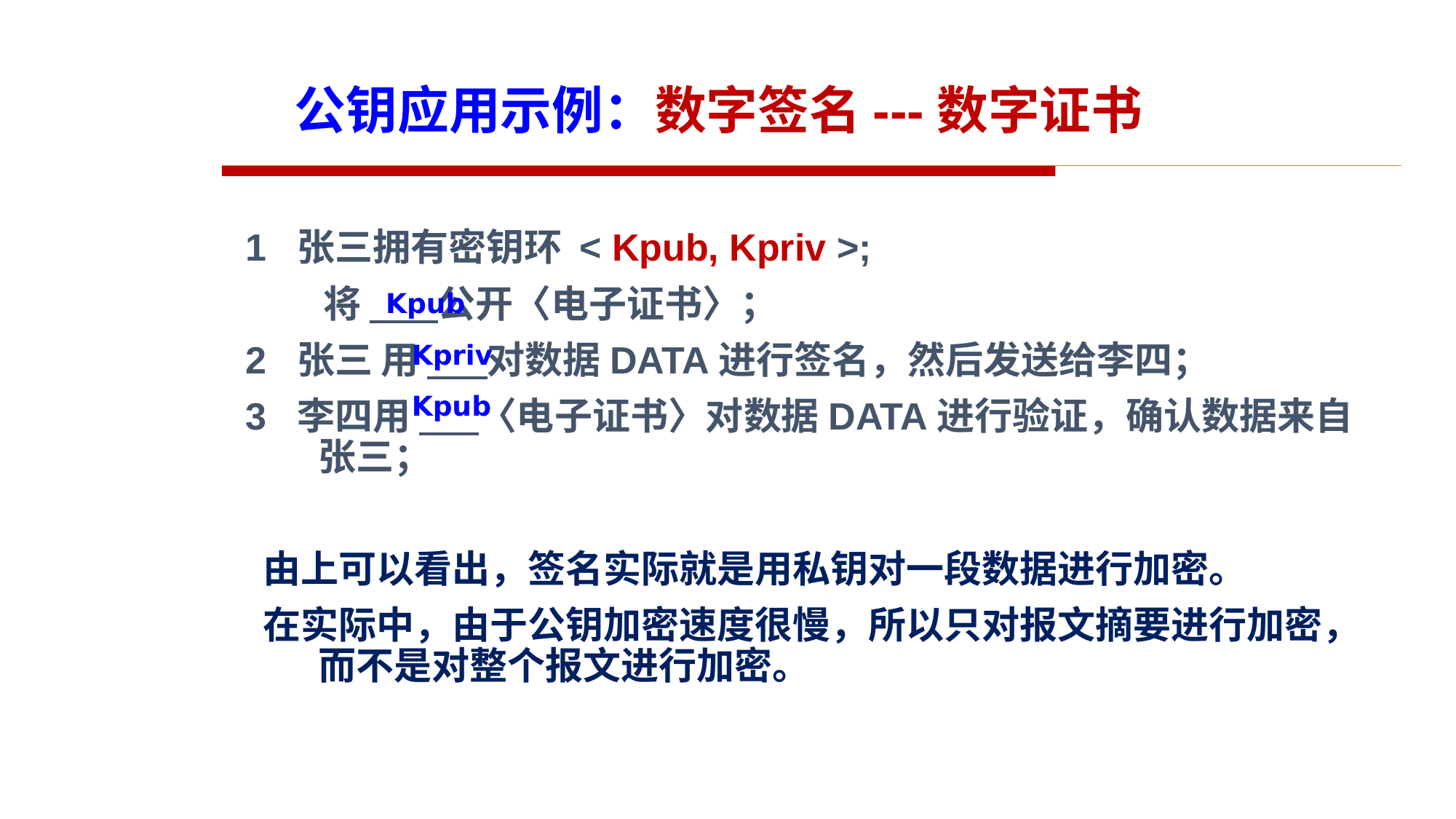

# 公钥应用示例：数字签名---数字证书

1  张三拥有密钥环 < Kpub, Kpriv >;
        将         公开〈电子证书〉；
2  张三 用        对数据DATA进行签名，然后发送给李四；
3  李四用        〈电子证书〉对数据DATA进行验证，确认数据来自张三；

 由上可以看出，签名实际就是用私钥对一段数据进行加密。
 在实际中，由于公钥加密速度很慢，所以只对报文摘要进行加密，而不是对整个报文进行加密。

Kpub
Kpriv
Kpub